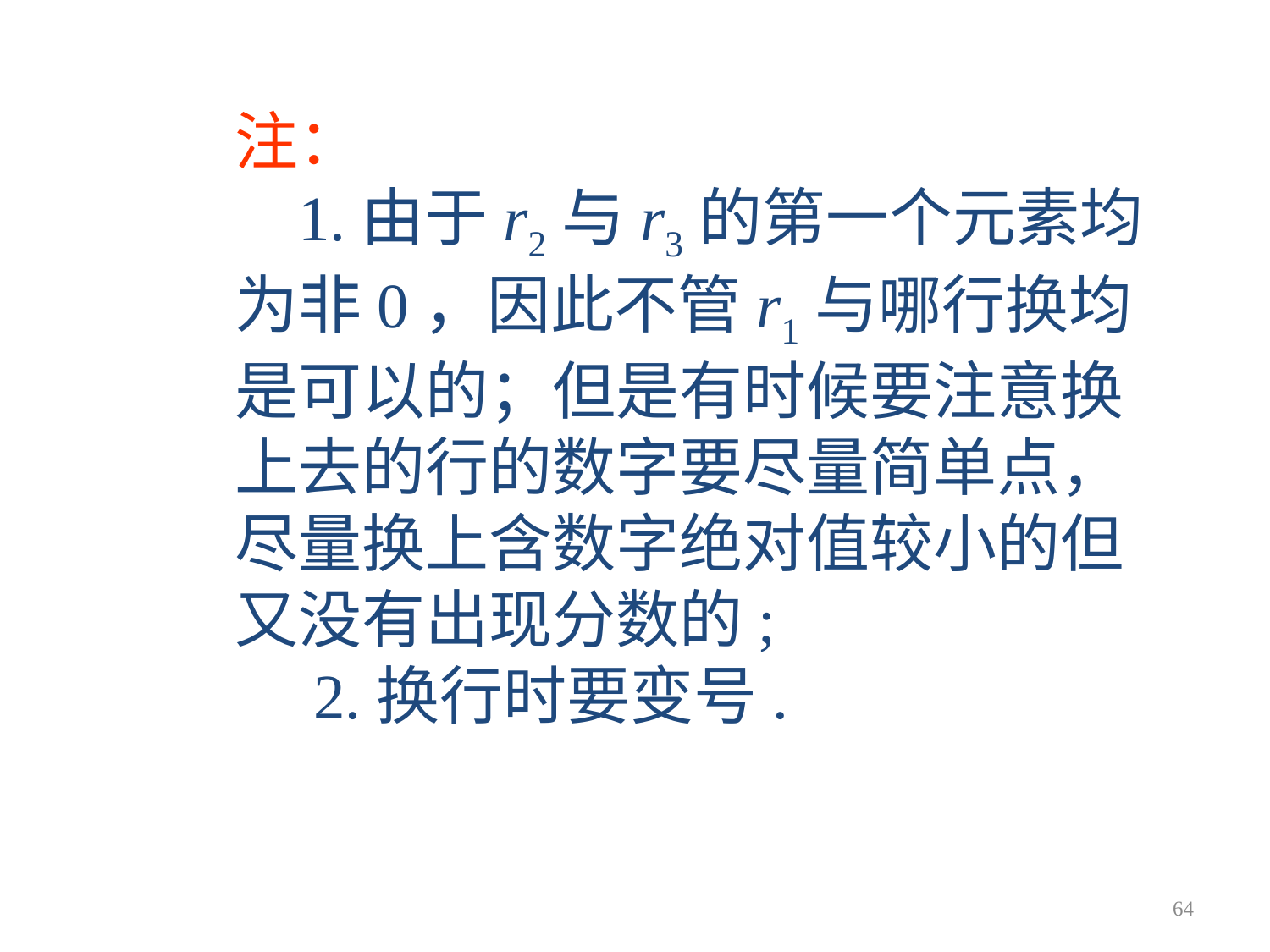

注：
    1.由于r2与r3的第一个元素均为非0，因此不管r1与哪行换均是可以的；但是有时候要注意换上去的行的数字要尽量简单点，尽量换上含数字绝对值较小的但又没有出现分数的;
　2.换行时要变号.
64